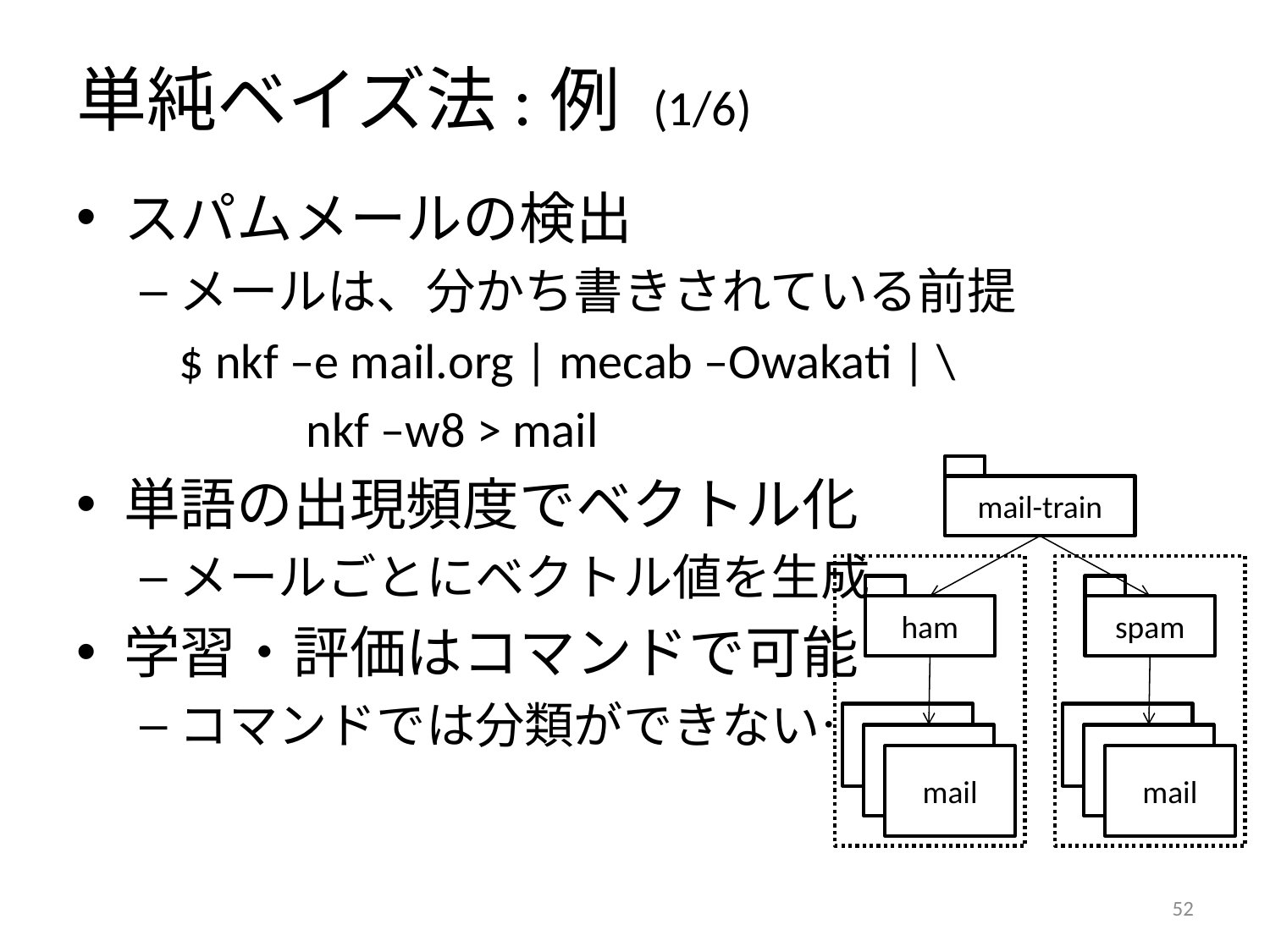

# 単純ベイズ法:例 (1/6)
スパムメールの検出
メールは、分かち書きされている前提
	$ nkf –e mail.org | mecab –Owakati | \
		nkf –w8 > mail
単語の出現頻度でベクトル化
メールごとにベクトル値を生成
学習・評価はコマンドで可能
コマンドでは分類ができない…

mail-train

ham
spam
mail1
mail1
mail1
mail1
mail
mail
52